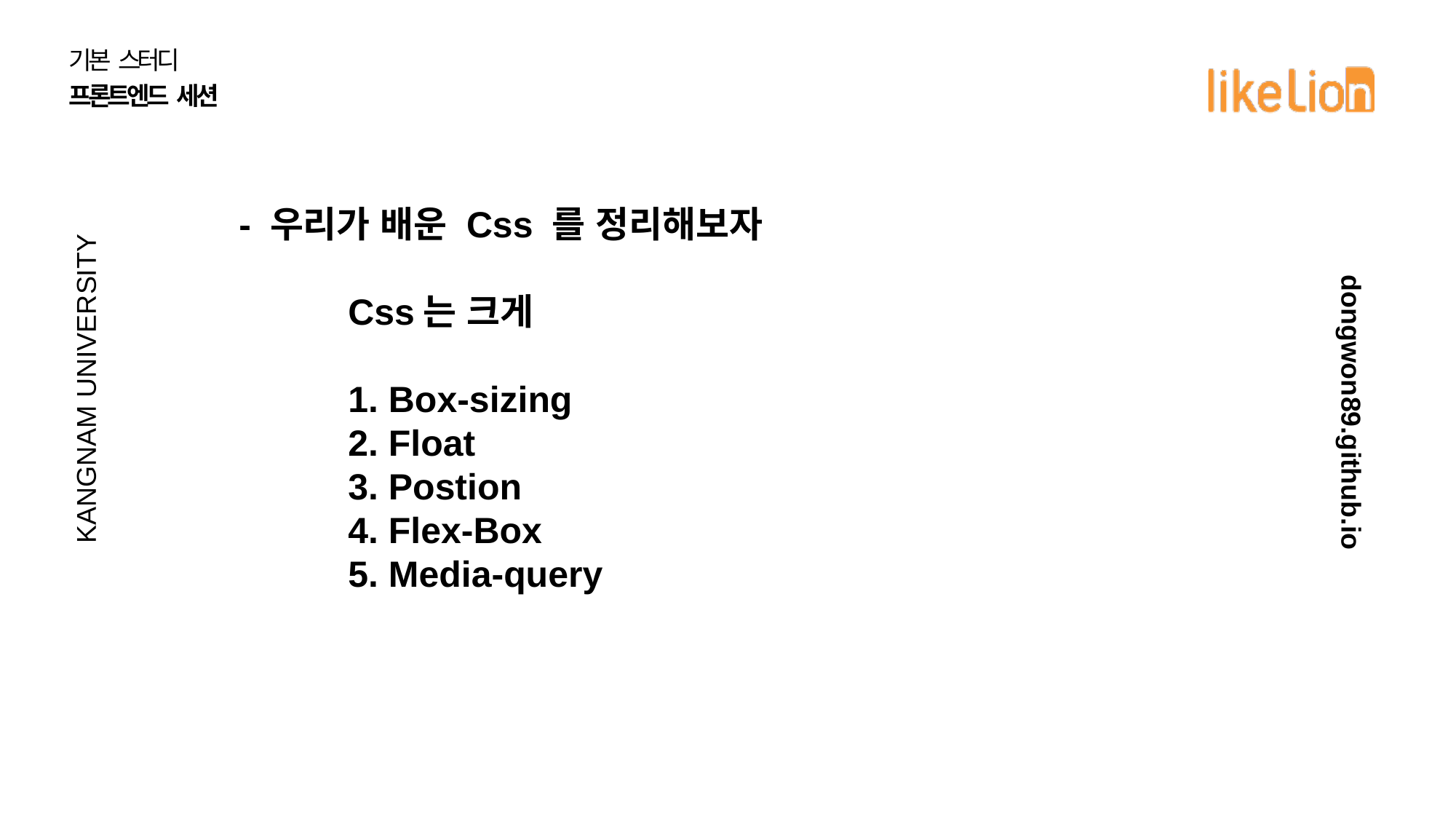

기본 스터디
프론트엔드 세션

KANGNAM UNIVERSITY
- 우리가 배운 Css 를 정리해보자

	Css는 크게

	1. Box-sizing
	2. Float
	3. Postion
	4. Flex-Box
	5. Media-query
dongwon89.github.io